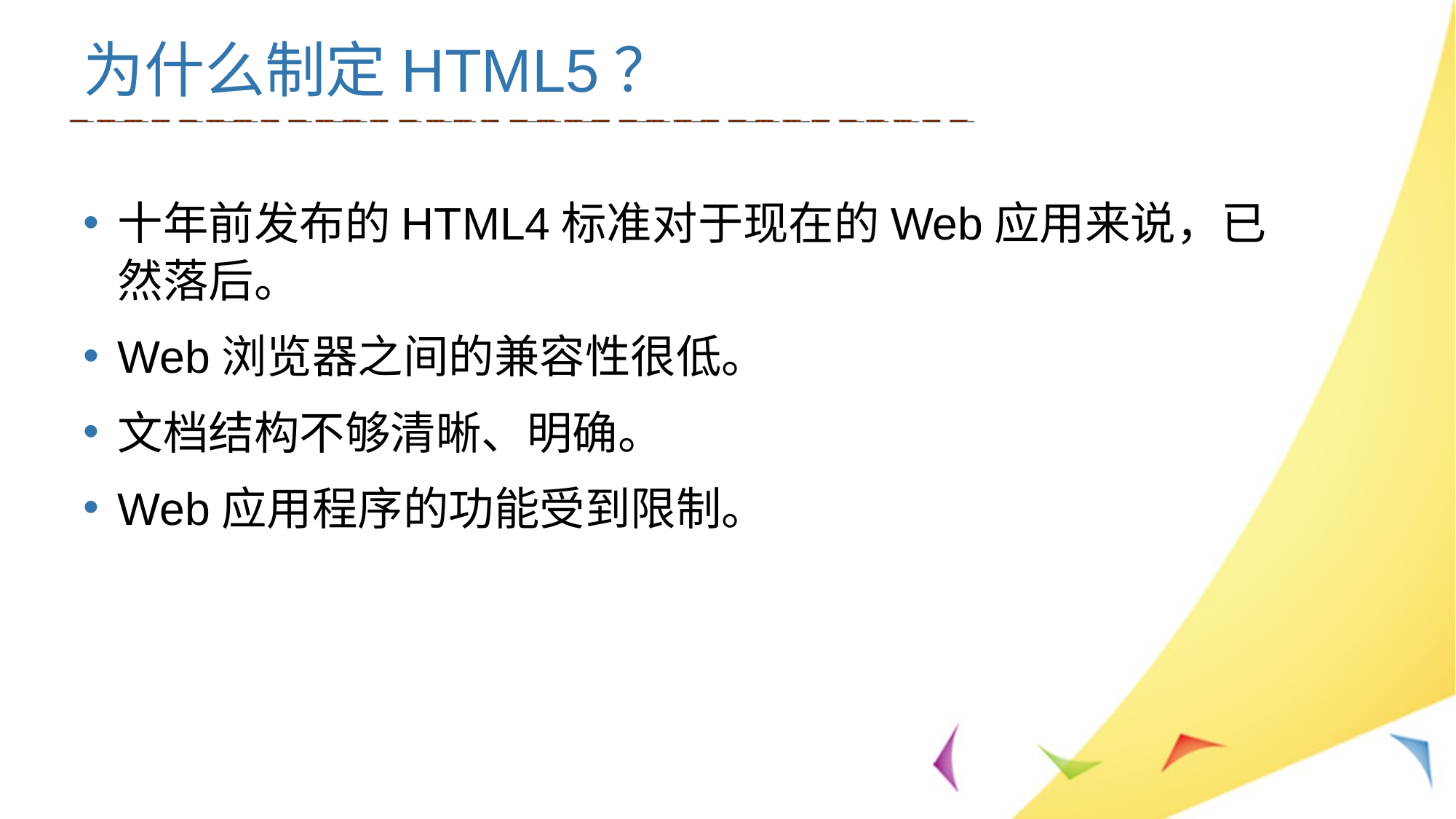

# 为什么制定HTML5？
十年前发布的HTML4标准对于现在的Web应用来说，已然落后。
Web浏览器之间的兼容性很低。
文档结构不够清晰、明确。
Web应用程序的功能受到限制。